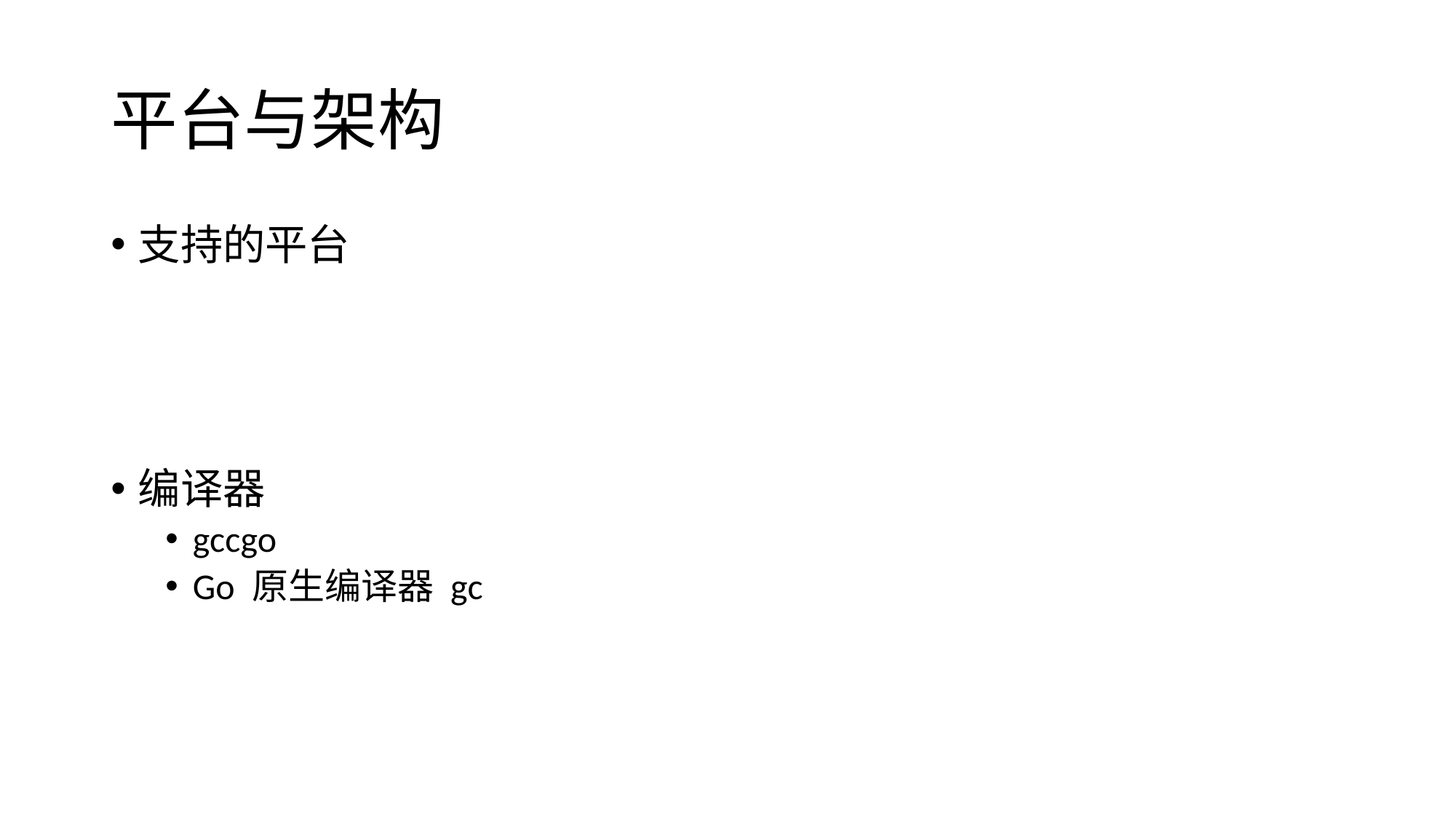

# 平台与架构
支持的平台

编译器
gccgo
Go 原生编译器 gc